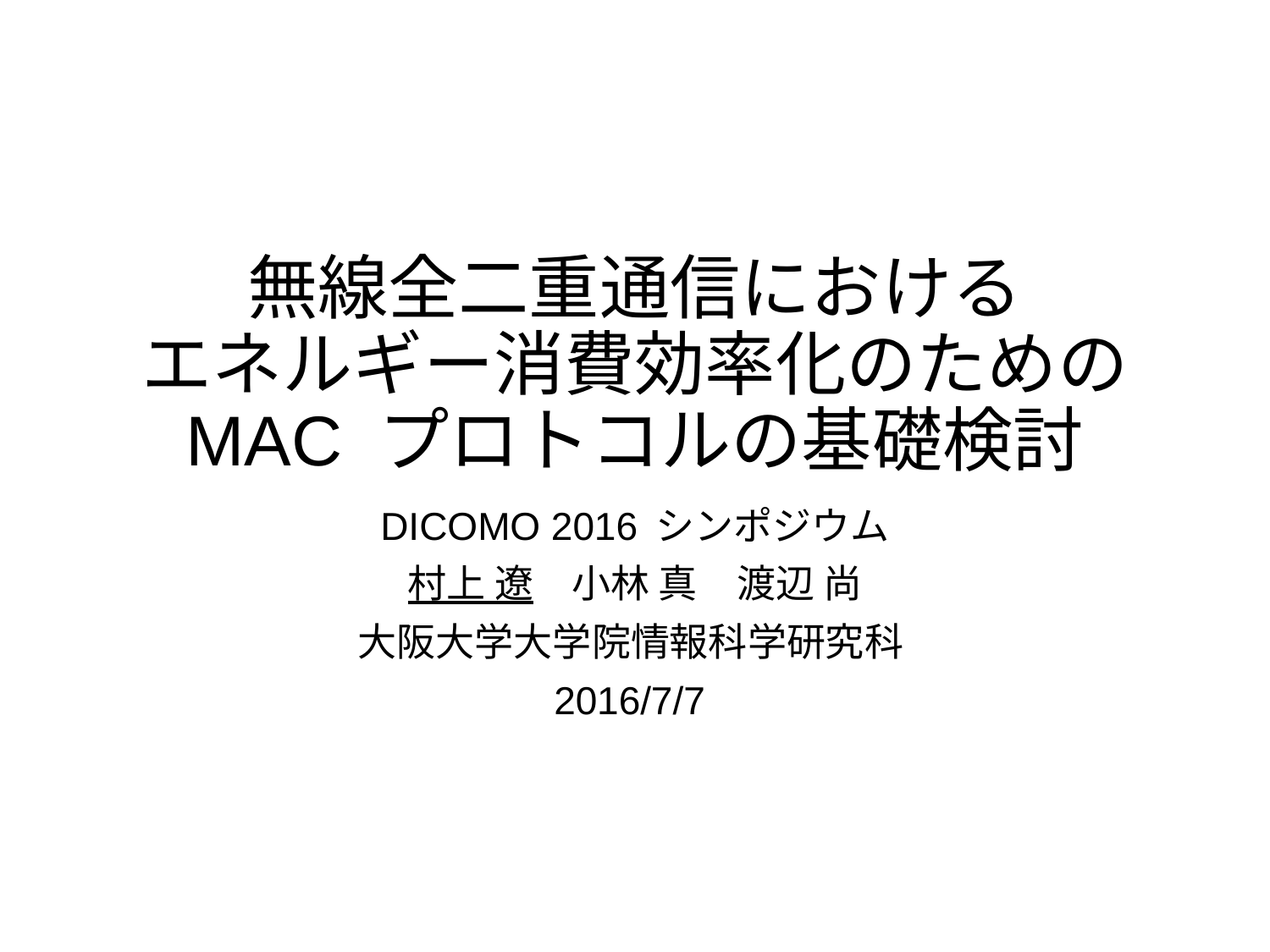

# 無線全二重通信における エネルギー消費効率化のための MAC プロトコルの基礎検討
DICOMO 2016 シンポジウム
村上 遼　小林 真　渡辺 尚
大阪大学大学院情報科学研究科
2016/7/7